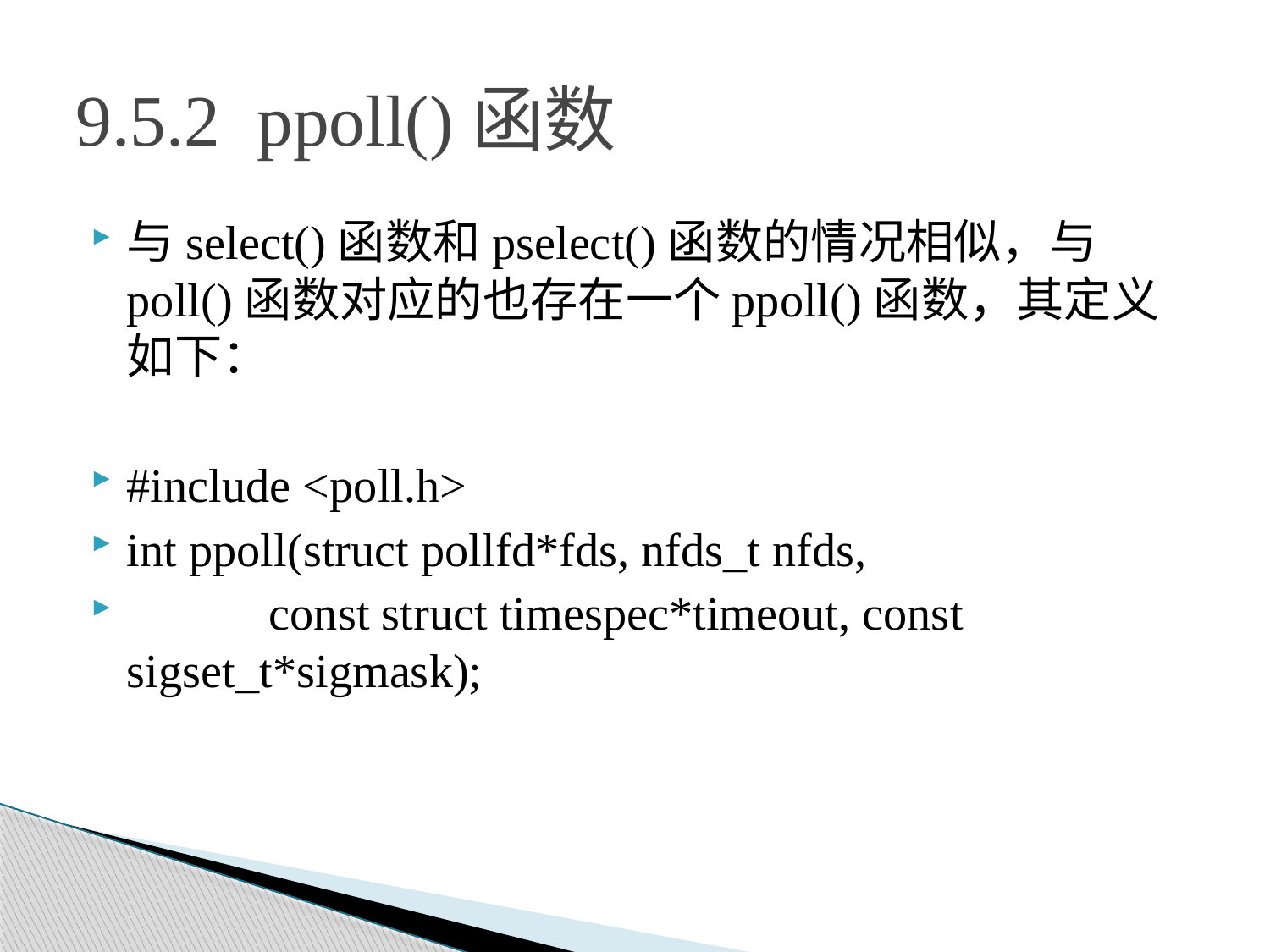

# 9.5.2  ppoll()函数
与select()函数和pselect()函数的情况相似，与poll()函数对应的也存在一个ppoll()函数，其定义如下：

#include <poll.h>
int ppoll(struct pollfd*fds, nfds_t nfds,
            const struct timespec*timeout, const sigset_t*sigmask);